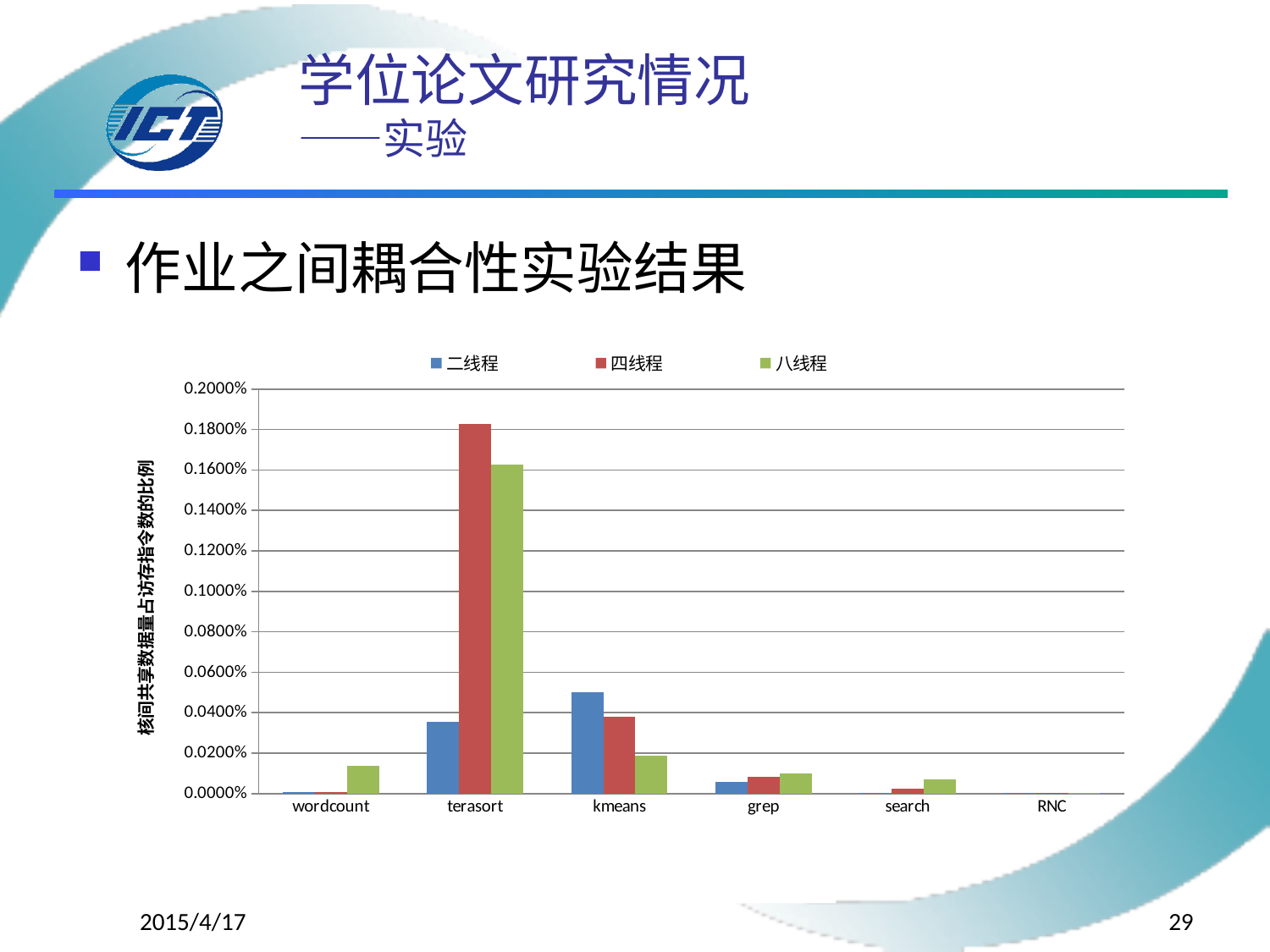

# 学位论文研究情况 ——实验
作业之间耦合性实验结果

### Chart

| Category |  |  |  |
|---|---|---|---|
| wordcount | 5.94539048737522e-06 | 8.175978197391473e-06 | 0.00013516996938939905 |
| terasort | 0.000356210665783372 | 0.0018288442354282457 | 0.0016275237568769906 |
| kmeans | 0.0005002092050209205 | 0.00038013386066321875 | 0.00018816765365376877 |
| grep | 5.9002963221195745e-05 | 8.08167549258146e-05 | 0.00010066979505073598 |
| search | 2.011486647434031e-06 | 2.27845980584693e-05 | 6.812643475189829e-05 |
| RNC | 2.7730160330745186e-06 | 2.1237528482622833e-06 | 3.1456393417968995e-06 |
2015/4/17
29